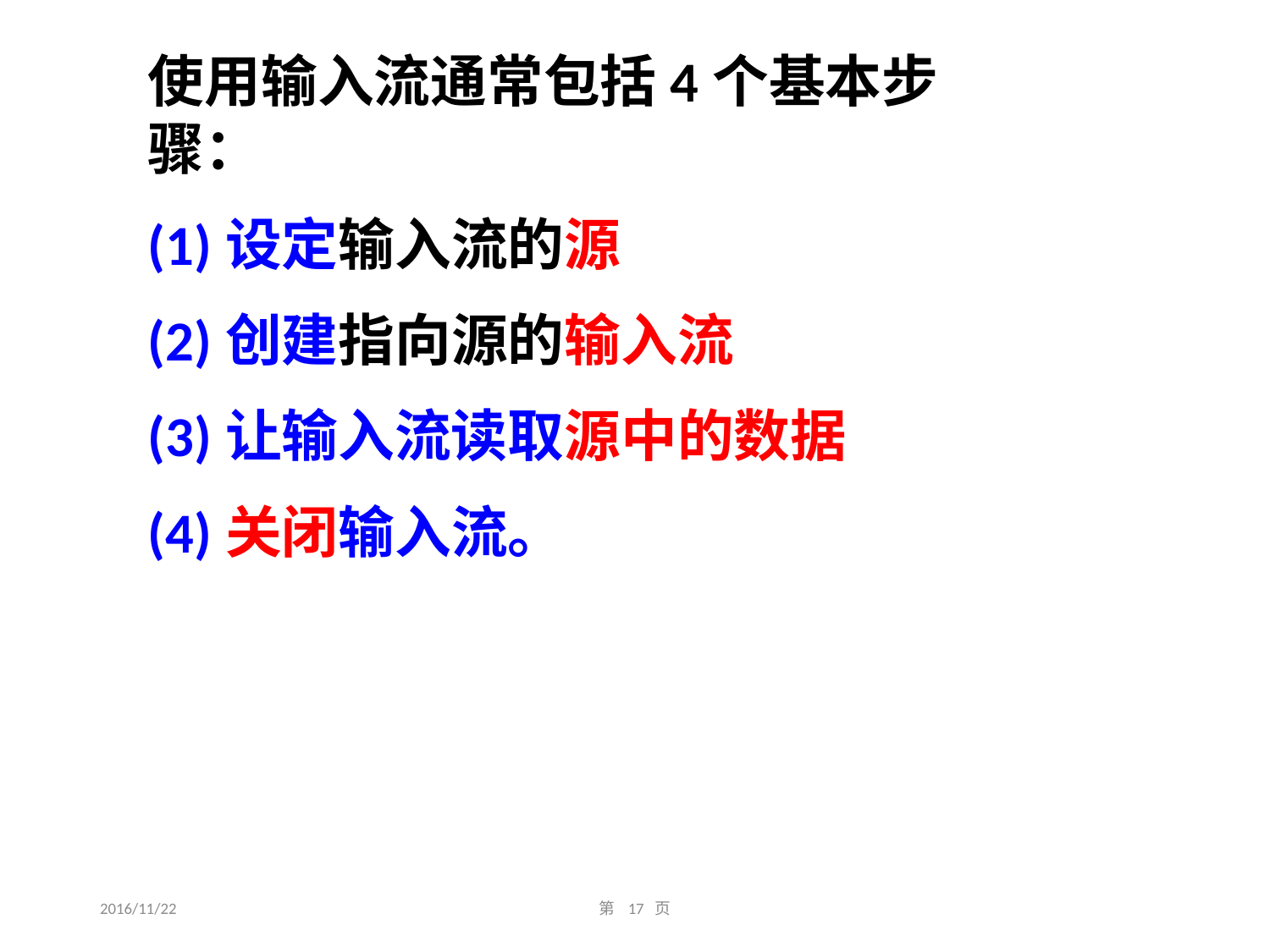

使用输入流通常包括4个基本步骤：
(1)设定输入流的源
(2)创建指向源的输入流
(3)让输入流读取源中的数据
(4)关闭输入流。
2016/11/22
第  17  页